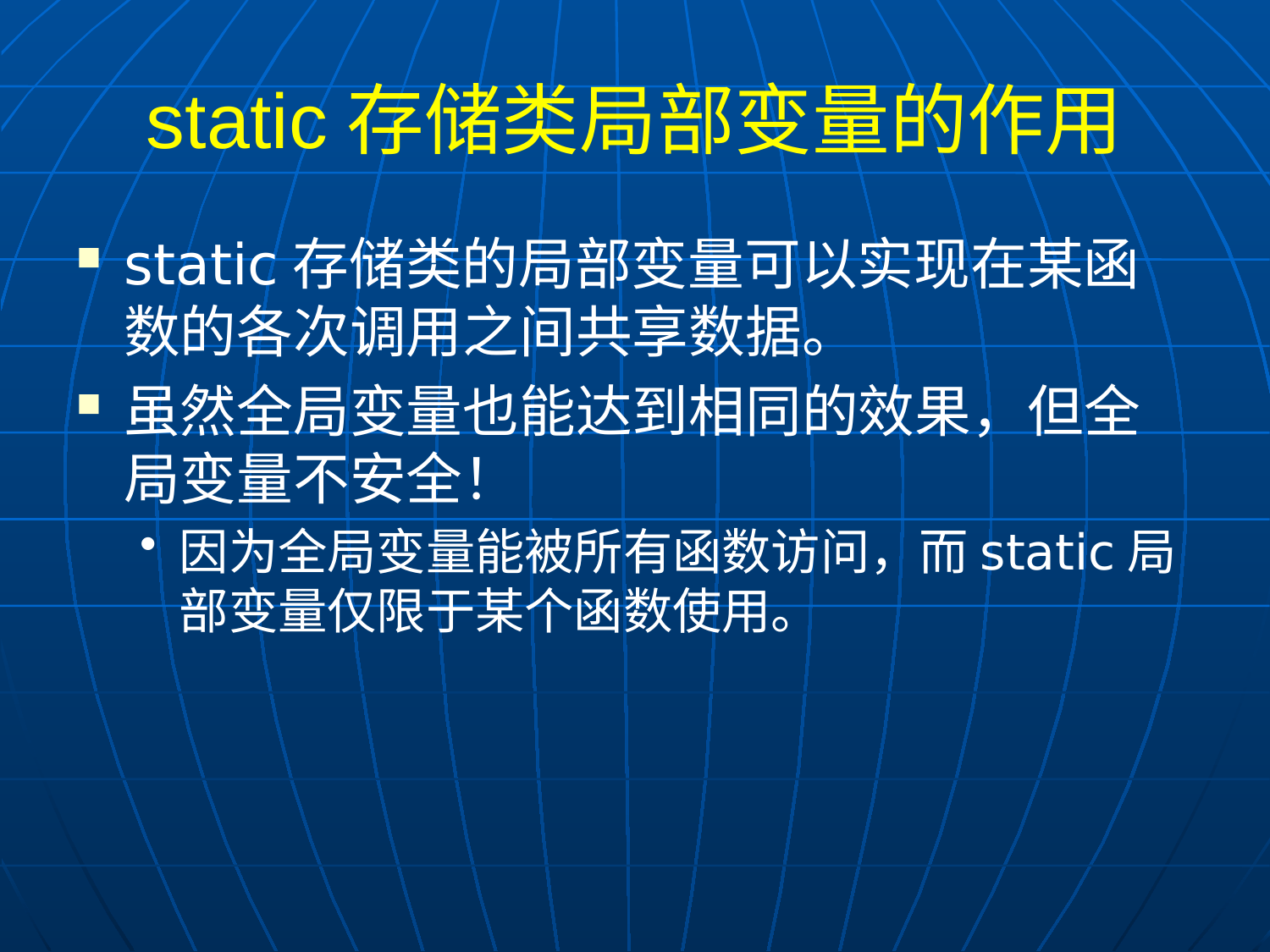

# static存储类局部变量的作用
static存储类的局部变量可以实现在某函数的各次调用之间共享数据。
虽然全局变量也能达到相同的效果，但全局变量不安全！
因为全局变量能被所有函数访问，而static局部变量仅限于某个函数使用。